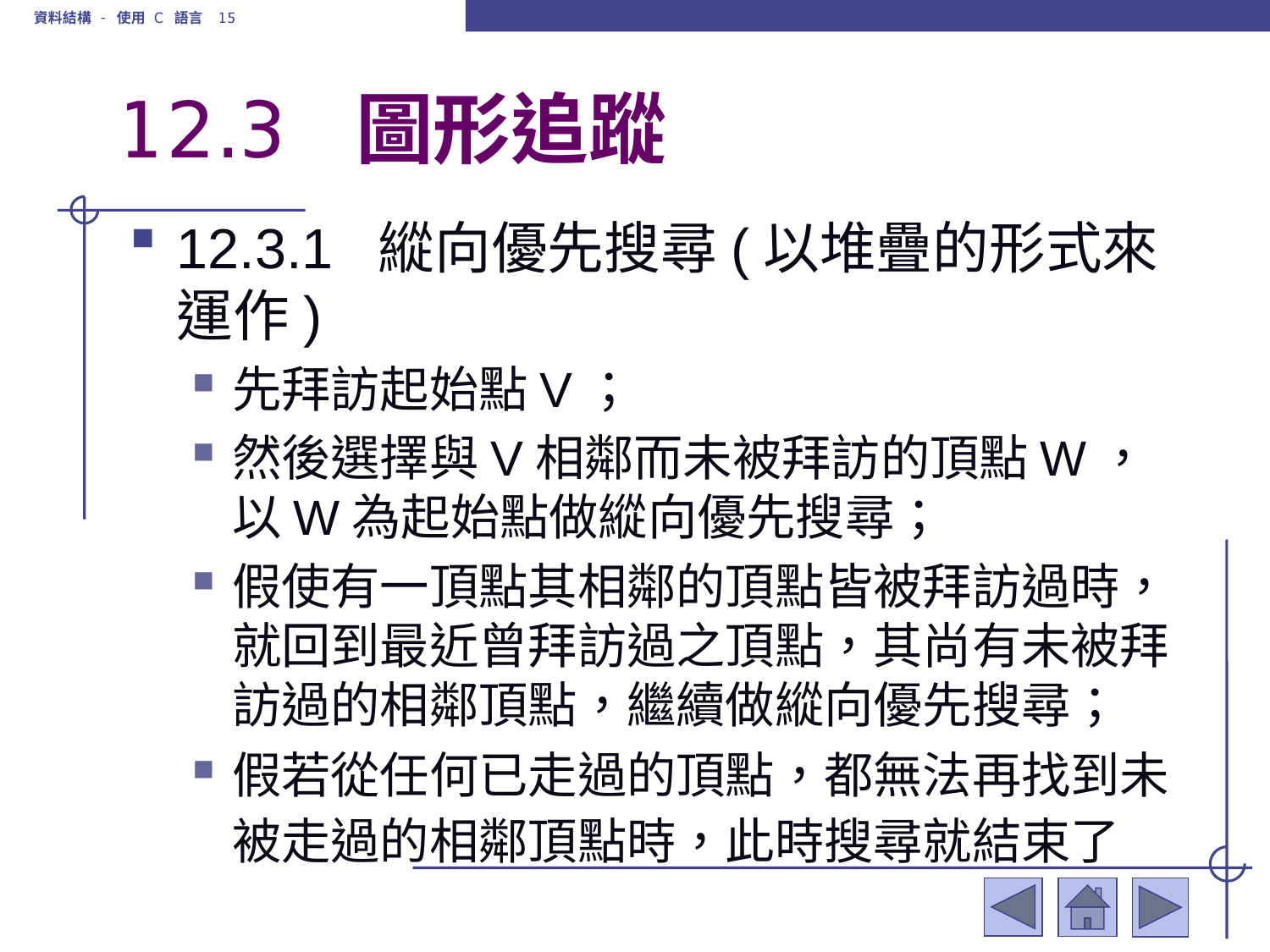

資料結構 - 使用 C 語言   15
# 12.3  圖形追蹤
12.3.1  縱向優先搜尋(以堆疊的形式來運作)
先拜訪起始點V；
然後選擇與V相鄰而未被拜訪的頂點W，以W為起始點做縱向優先搜尋；
假使有一頂點其相鄰的頂點皆被拜訪過時，就回到最近曾拜訪過之頂點，其尚有未被拜訪過的相鄰頂點，繼續做縱向優先搜尋；
假若從任何已走過的頂點，都無法再找到未被走過的相鄰頂點時，此時搜尋就結束了